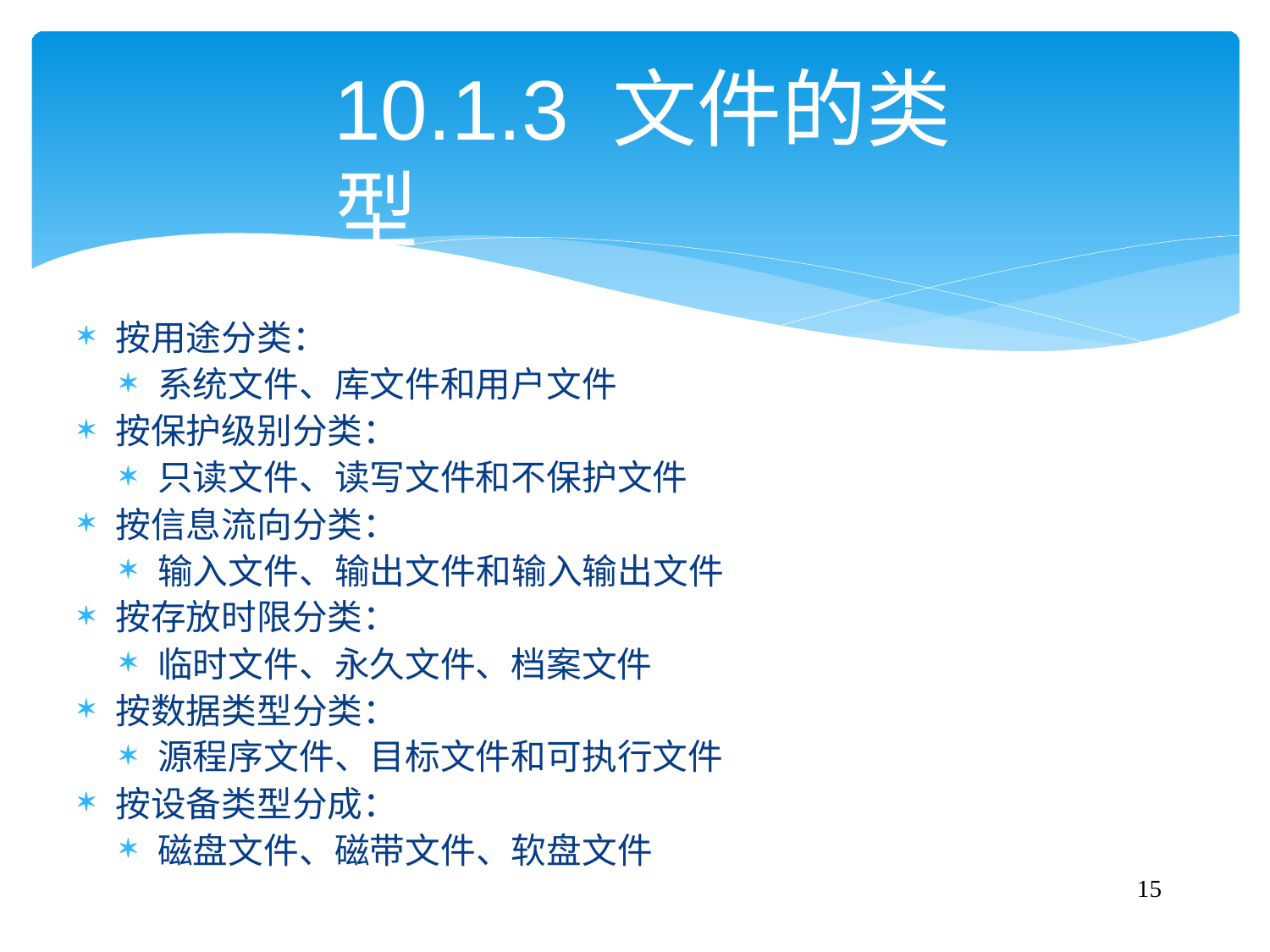

# 10.1.3 文件的类型
按用途分类：
系统文件、库文件和用户文件
按保护级别分类：
只读文件、读写文件和不保护文件
按信息流向分类：
输入文件、输出文件和输入输出文件
按存放时限分类：
临时文件、永久文件、档案文件
按数据类型分类：
源程序文件、目标文件和可执行文件
按设备类型分成：
磁盘文件、磁带文件、软盘文件
15